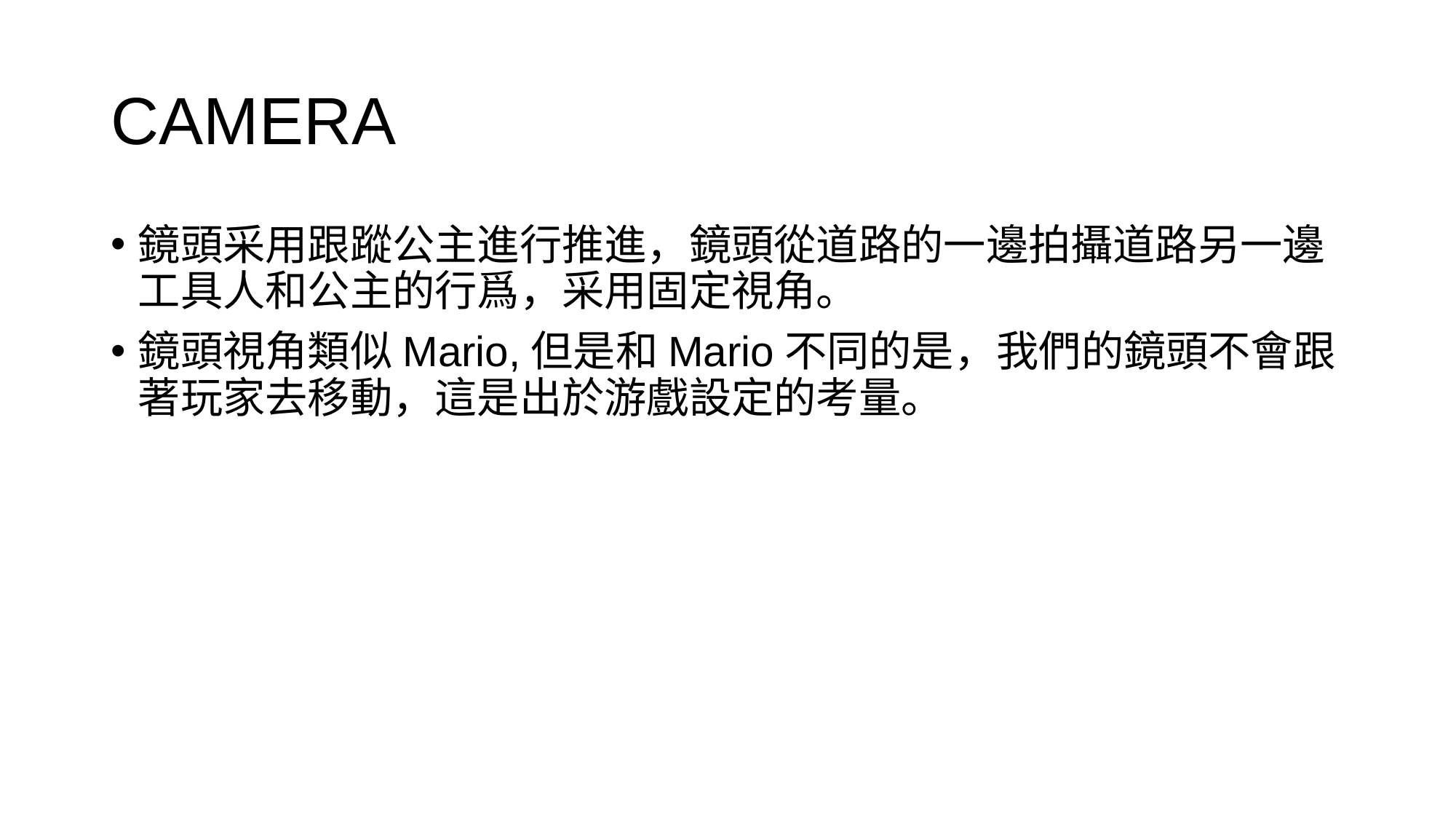

# CAMERA
鏡頭采用跟蹤公主進行推進，鏡頭從道路的一邊拍攝道路另一邊工具人和公主的行爲，采用固定視角。
鏡頭視角類似Mario,但是和Mario不同的是，我們的鏡頭不會跟著玩家去移動，這是出於游戲設定的考量。